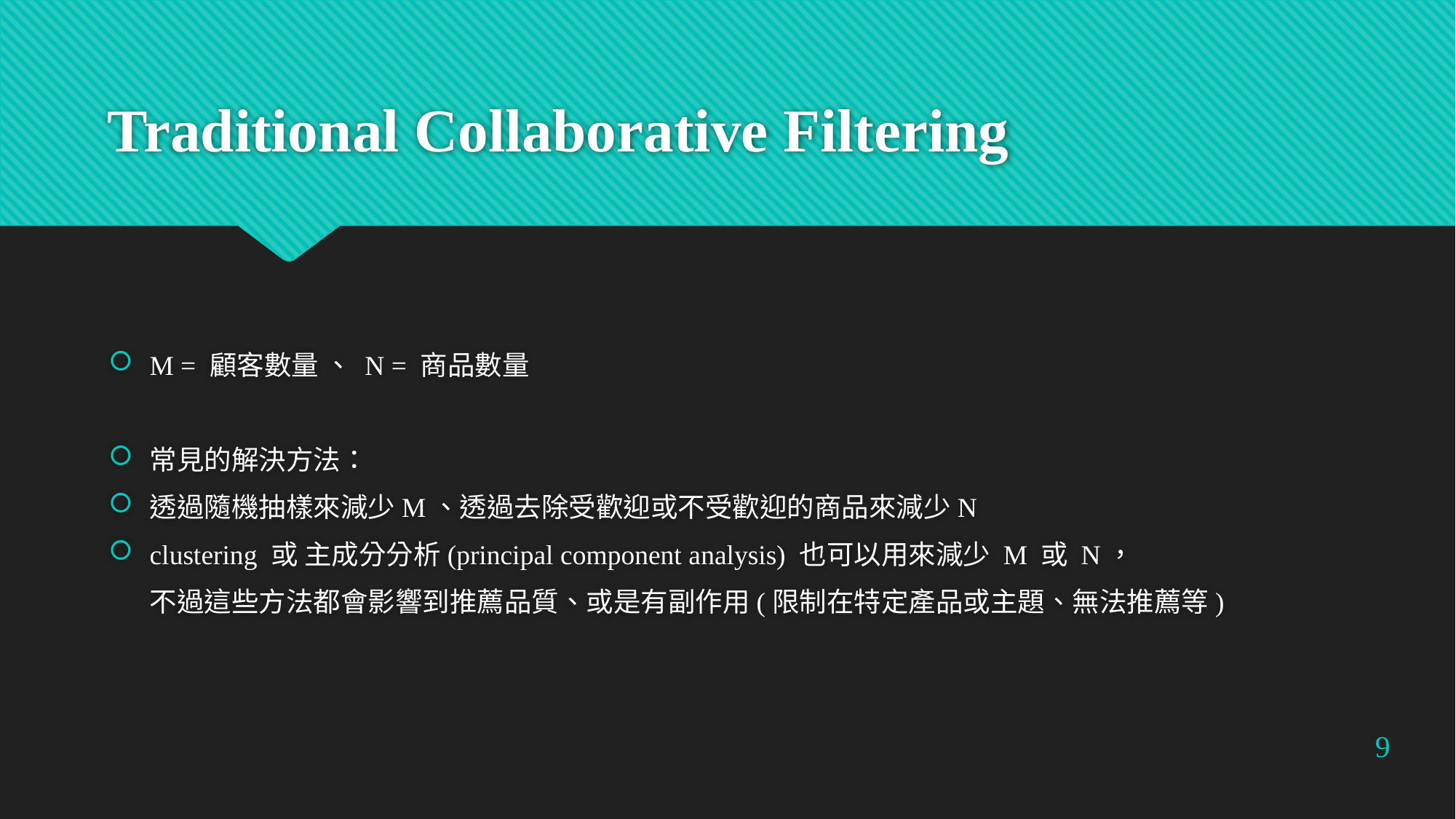

# Traditional Collaborative Filtering
M = 顧客數量 、 N = 商品數量

常見的解決方法：
透過隨機抽樣來減少M、透過去除受歡迎或不受歡迎的商品來減少N
clustering 或 主成分分析(principal component analysis) 也可以用來減少 M 或 N，
	不過這些方法都會影響到推薦品質、或是有副作用(限制在特定產品或主題、無法推薦等)
9